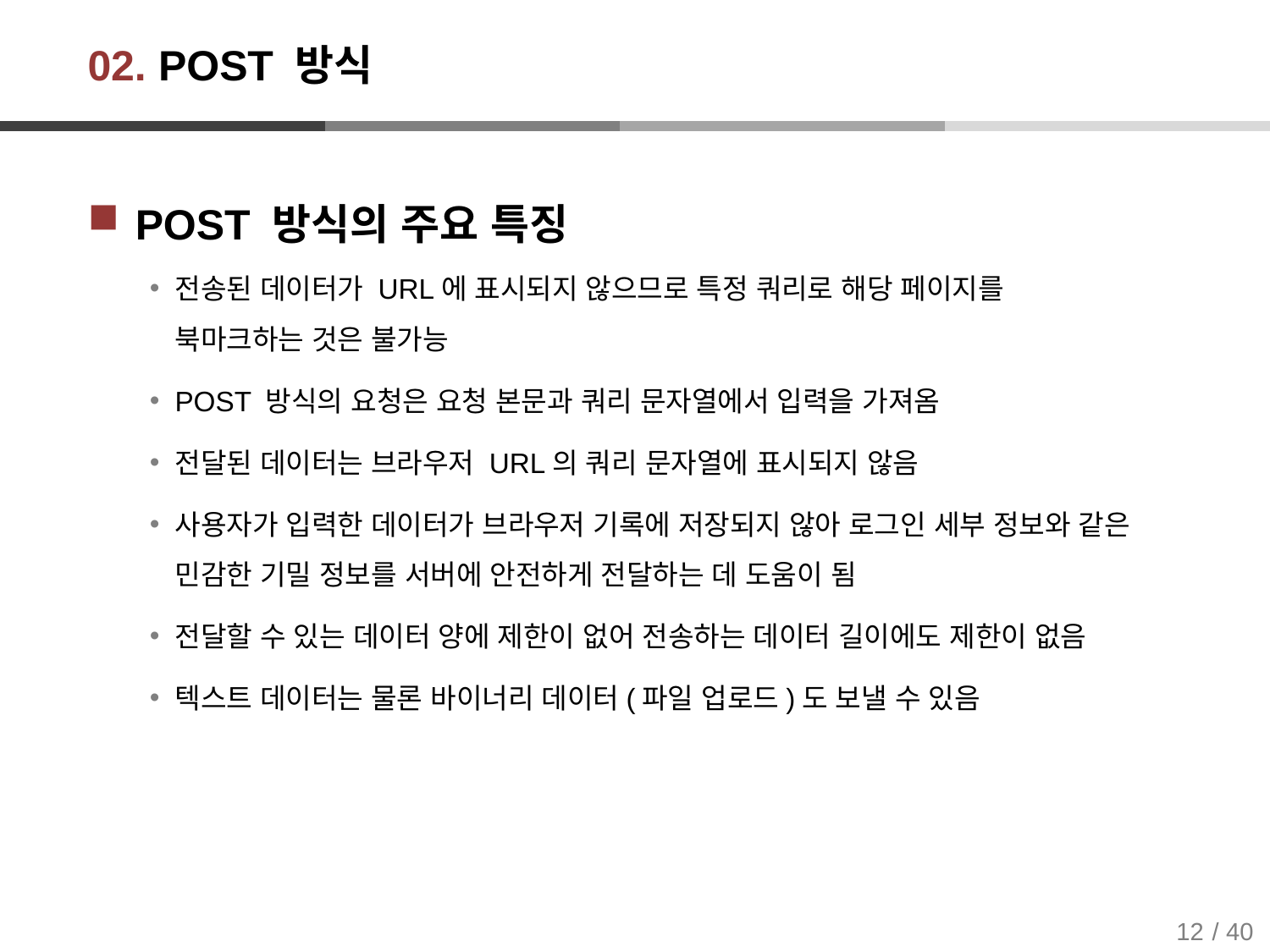

# 02. POST 방식
POST 방식의 주요 특징
전송된 데이터가 URL에 표시되지 않으므로 특정 쿼리로 해당 페이지를
북마크하는 것은 불가능
POST 방식의 요청은 요청 본문과 쿼리 문자열에서 입력을 가져옴
전달된 데이터는 브라우저 URL의 쿼리 문자열에 표시되지 않음
사용자가 입력한 데이터가 브라우저 기록에 저장되지 않아 로그인 세부 정보와 같은 민감한 기밀 정보를 서버에 안전하게 전달하는 데 도움이 됨
전달할 수 있는 데이터 양에 제한이 없어 전송하는 데이터 길이에도 제한이 없음
텍스트 데이터는 물론 바이너리 데이터(파일 업로드)도 보낼 수 있음